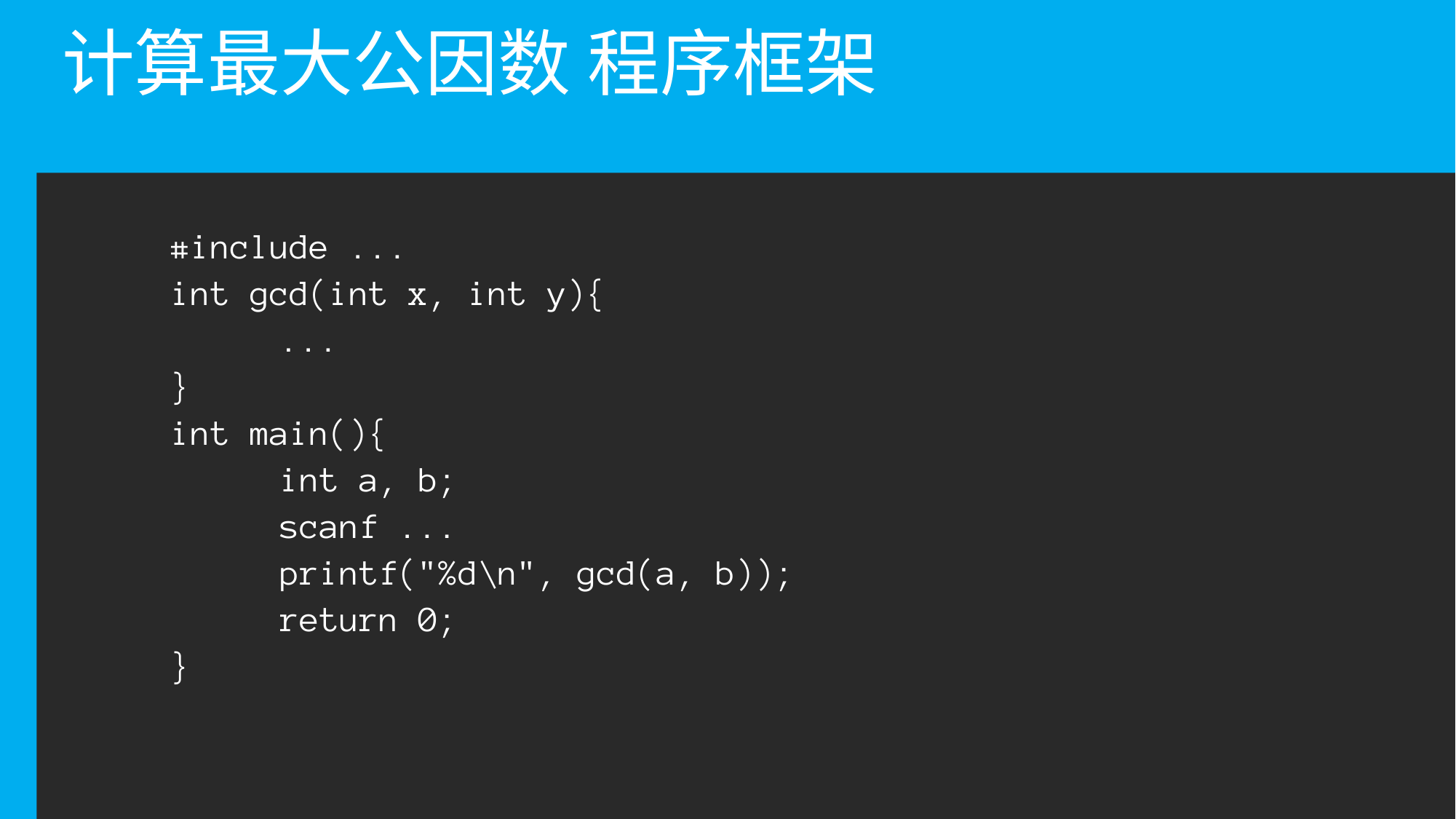

# 计算最大公因数 程序框架
	#include ...
	int gcd(int x, int y){
		...
	}
	int main(){
		int a, b;
		scanf ...
		printf("%d\n", gcd(a, b));
		return 0;
	}